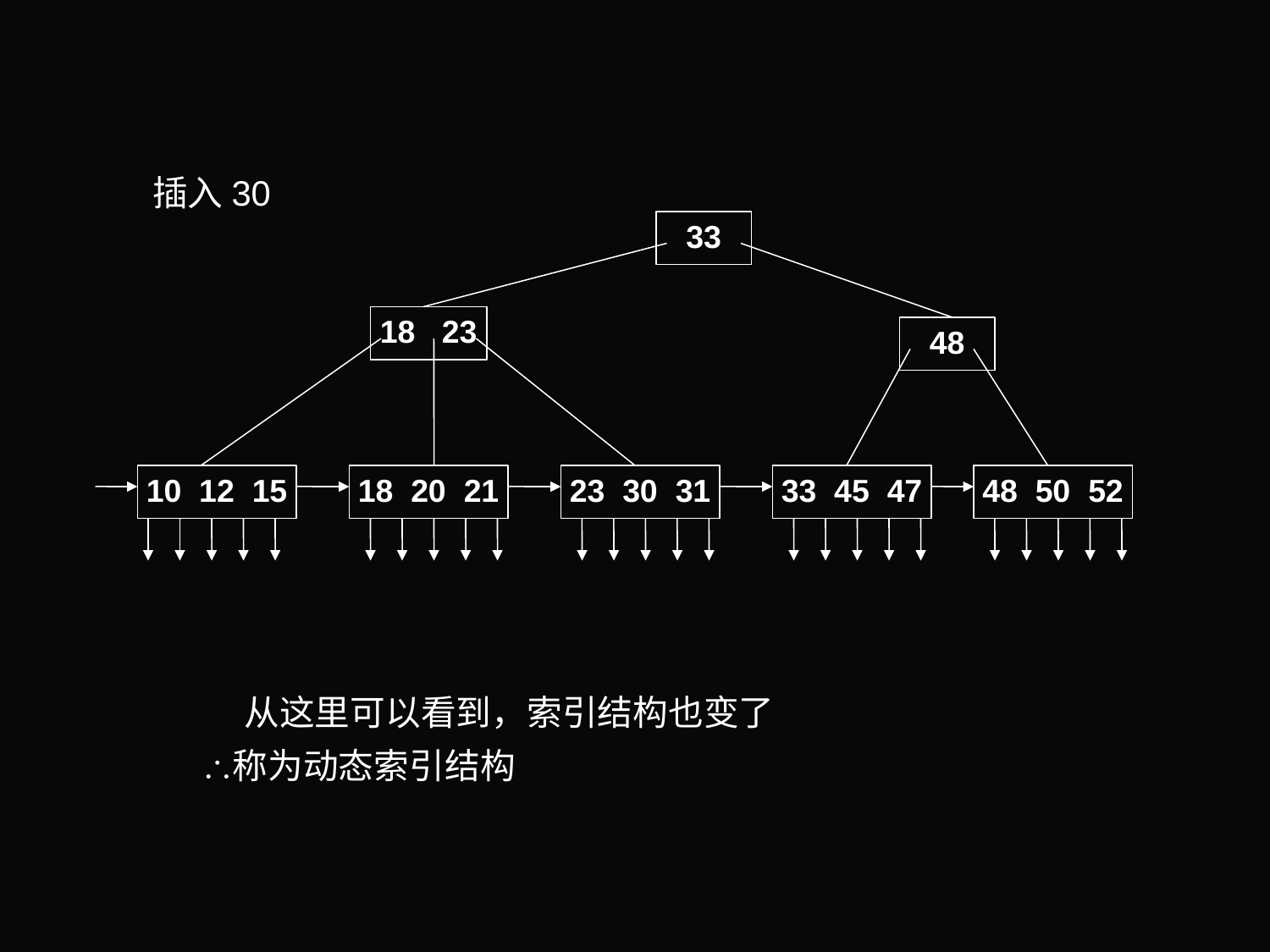

从这里可以看到，索引结构也变了
∴称为动态索引结构
插入30

33

18   23

48

10  12  15

18  20  21

23  30  31

33  45  47

48  50  52